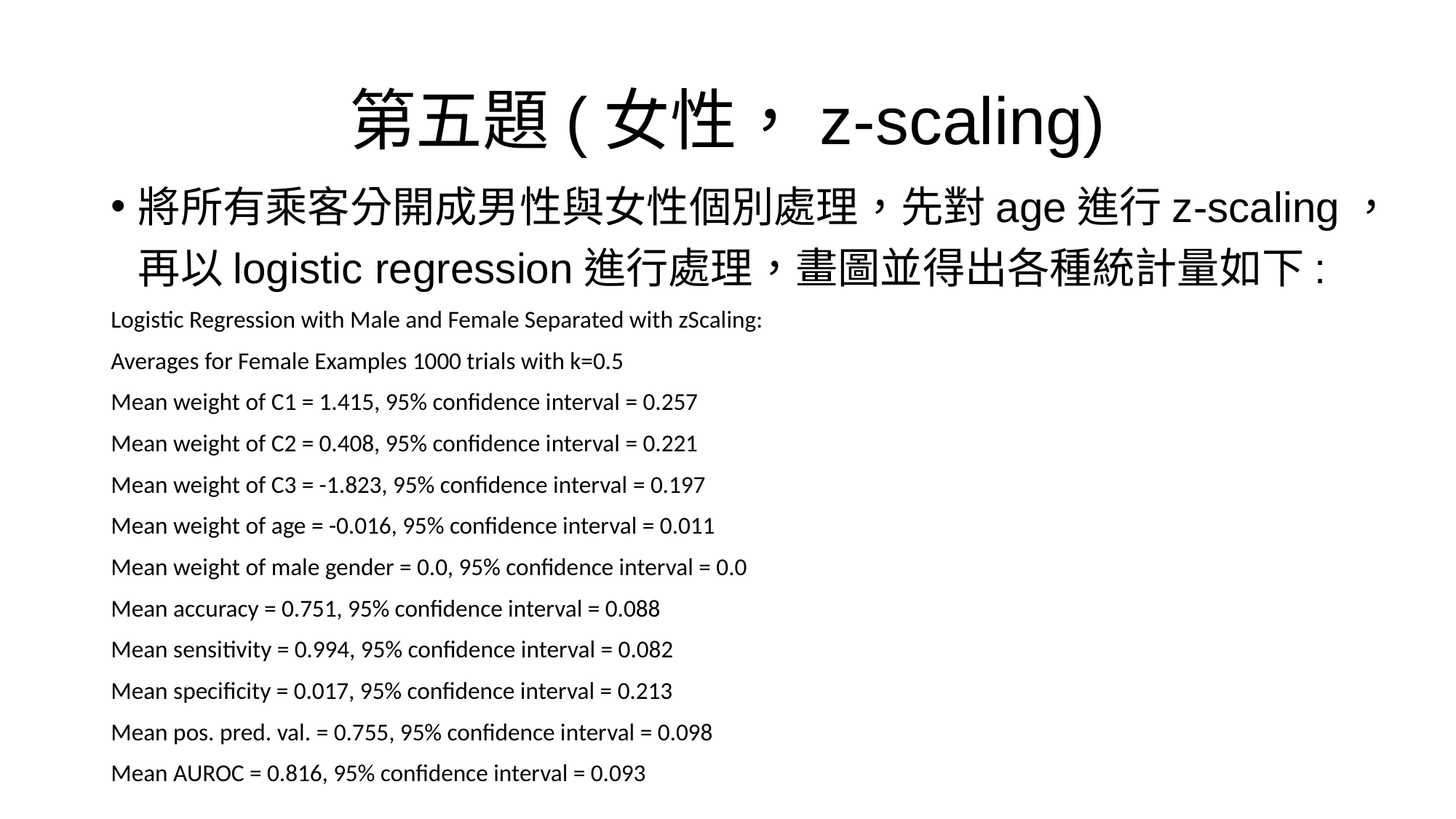

# 第五題(女性，z-scaling)
將所有乘客分開成男性與女性個別處理，先對age進行z-scaling，再以logistic regression進行處理，畫圖並得出各種統計量如下:
Logistic Regression with Male and Female Separated with zScaling:
Averages for Female Examples 1000 trials with k=0.5
Mean weight of C1 = 1.415, 95% confidence interval = 0.257
Mean weight of C2 = 0.408, 95% confidence interval = 0.221
Mean weight of C3 = -1.823, 95% confidence interval = 0.197
Mean weight of age = -0.016, 95% confidence interval = 0.011
Mean weight of male gender = 0.0, 95% confidence interval = 0.0
Mean accuracy = 0.751, 95% confidence interval = 0.088
Mean sensitivity = 0.994, 95% confidence interval = 0.082
Mean specificity = 0.017, 95% confidence interval = 0.213
Mean pos. pred. val. = 0.755, 95% confidence interval = 0.098
Mean AUROC = 0.816, 95% confidence interval = 0.093